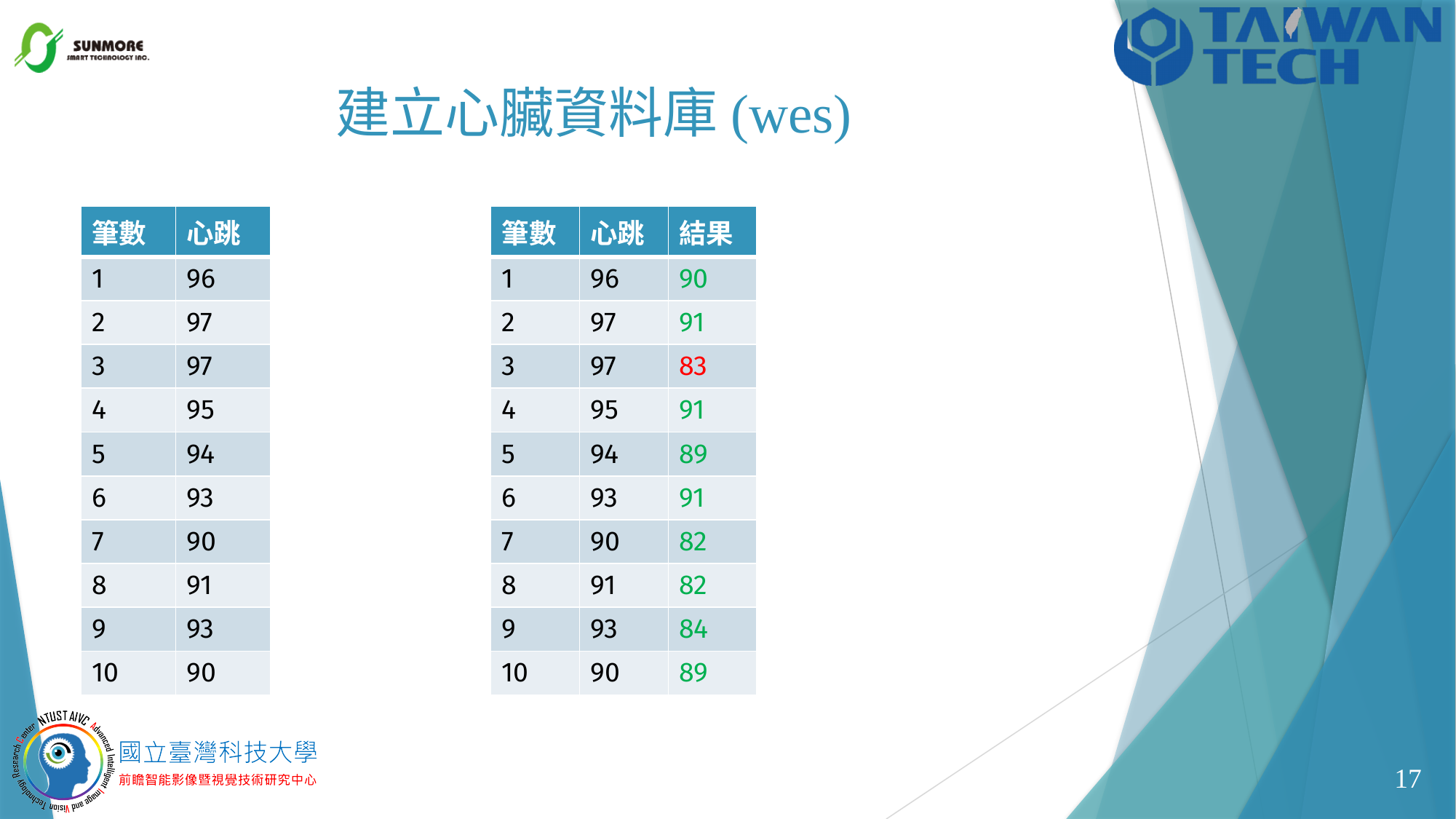

# 建立心臟資料庫(wes)
| 筆數 | 心跳 |
| --- | --- |
| 1 | 96 |
| 2 | 97 |
| 3 | 97 |
| 4 | 95 |
| 5 | 94 |
| 6 | 93 |
| 7 | 90 |
| 8 | 91 |
| 9 | 93 |
| 10 | 90 |
| 筆數 | 心跳 | 結果 |
| --- | --- | --- |
| 1 | 96 | 90 |
| 2 | 97 | 91 |
| 3 | 97 | 83 |
| 4 | 95 | 91 |
| 5 | 94 | 89 |
| 6 | 93 | 91 |
| 7 | 90 | 82 |
| 8 | 91 | 82 |
| 9 | 93 | 84 |
| 10 | 90 | 89 |
17